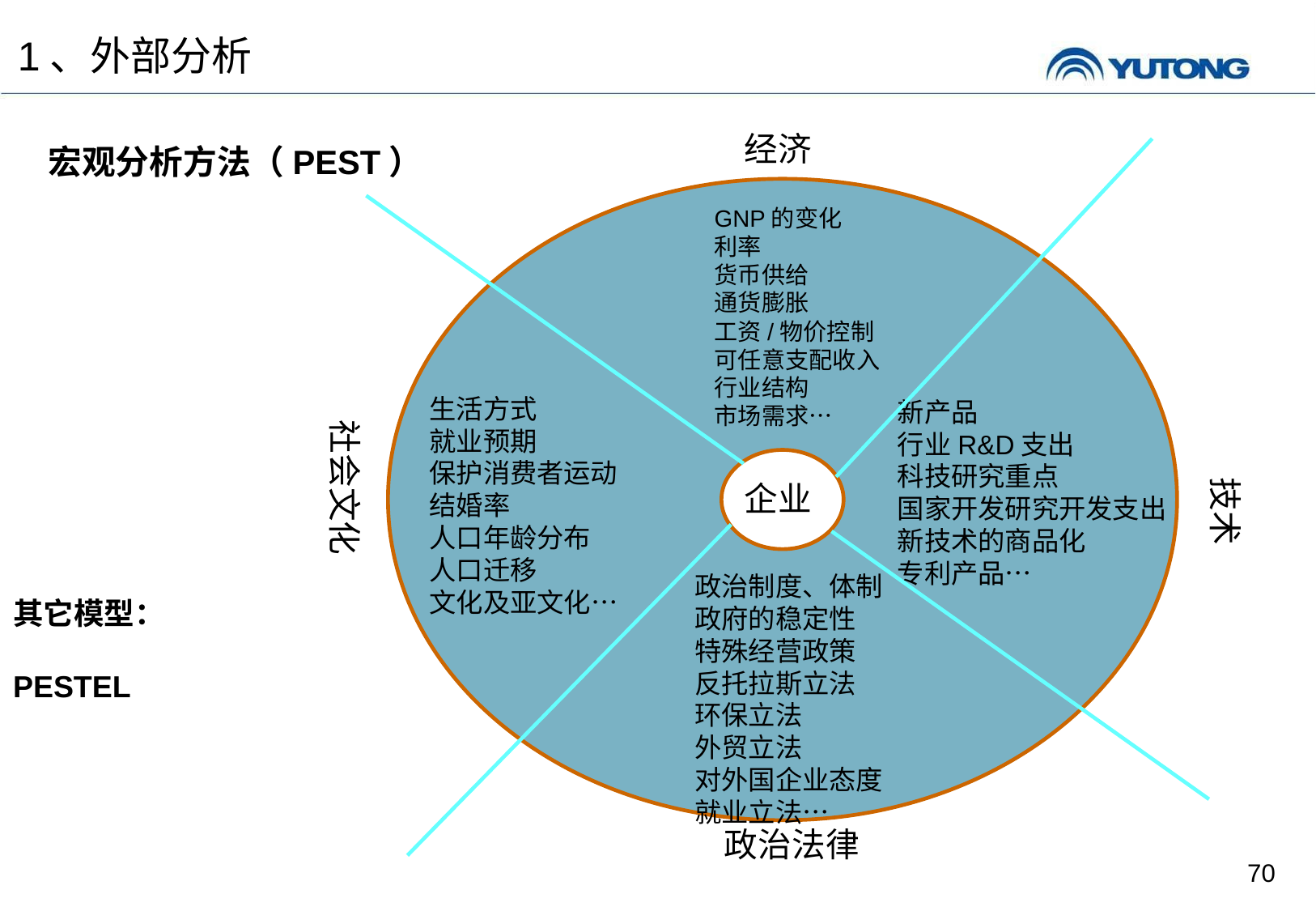

1、外部分析
经济

GNP的变化
利率
货币供给
通货膨胀
工资/物价控制
可任意支配收入
行业结构
市场需求…
生活方式
就业预期
保护消费者运动
结婚率
人口年龄分布
人口迁移
文化及亚文化…
新产品
行业R&D支出
科技研究重点
国家开发研究开发支出
新技术的商品化
专利产品…
社会文化
技术
企业

政治制度、体制
政府的稳定性
特殊经营政策
反托拉斯立法
环保立法
外贸立法
对外国企业态度
就业立法…
政治法律
宏观分析方法（PEST）
其它模型：

PESTEL

70